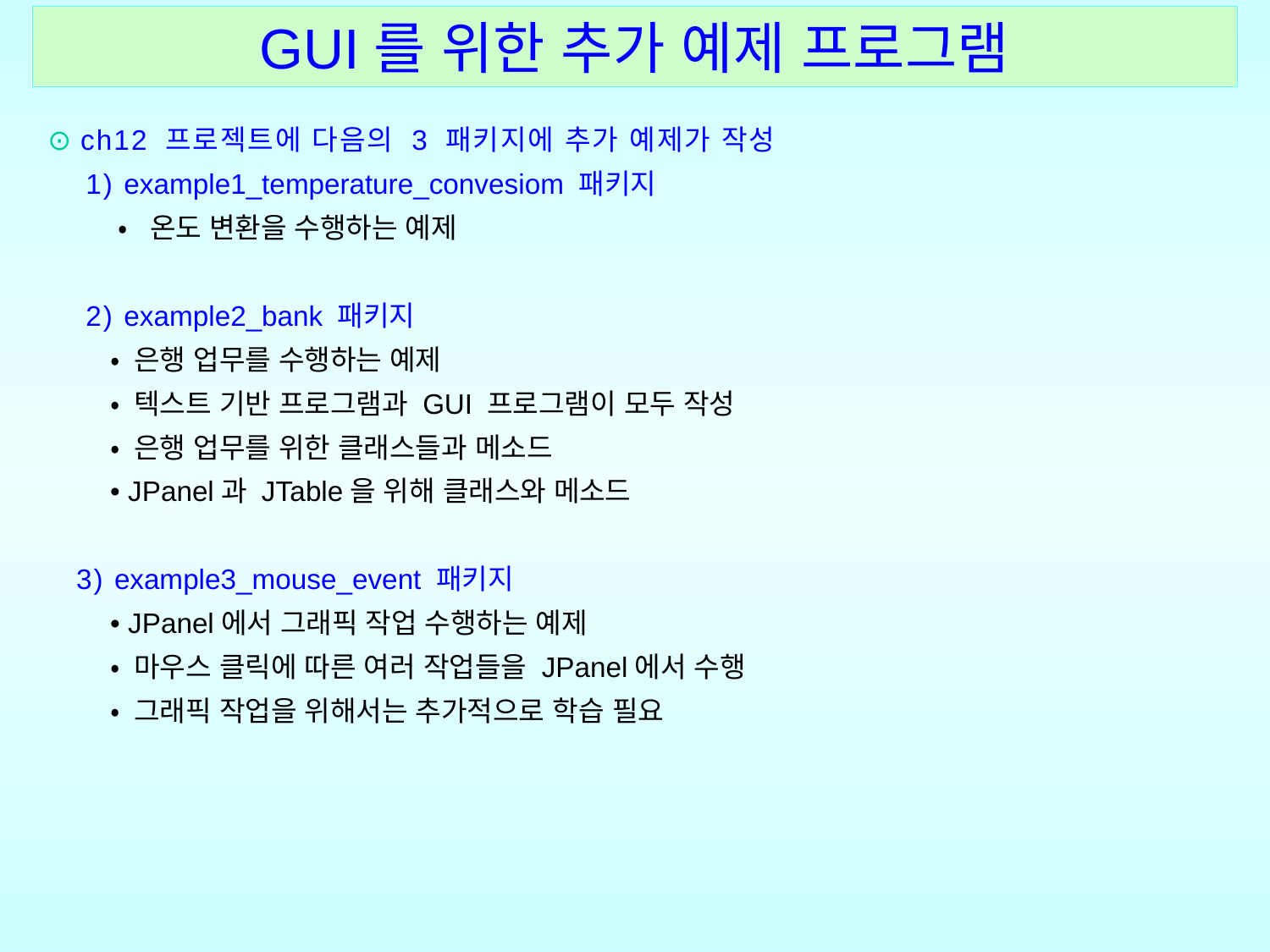

GUI를 위한 추가 예제 프로그램
⊙ ch12 프로젝트에 다음의 3 패키지에 추가 예제가 작성
    1) example1_temperature_convesiom 패키지
         •  온도 변환을 수행하는 예제

    2) example2_bank 패키지
        • 은행 업무를 수행하는 예제
        • 텍스트 기반 프로그램과 GUI 프로그램이 모두 작성
        • 은행 업무를 위한 클래스들과 메소드
        • JPanel과 JTable을 위해 클래스와 메소드

   3) example3_mouse_event 패키지
        • JPanel에서 그래픽 작업 수행하는 예제
        • 마우스 클릭에 따른 여러 작업들을 JPanel에서 수행
        • 그래픽 작업을 위해서는 추가적으로 학습 필요